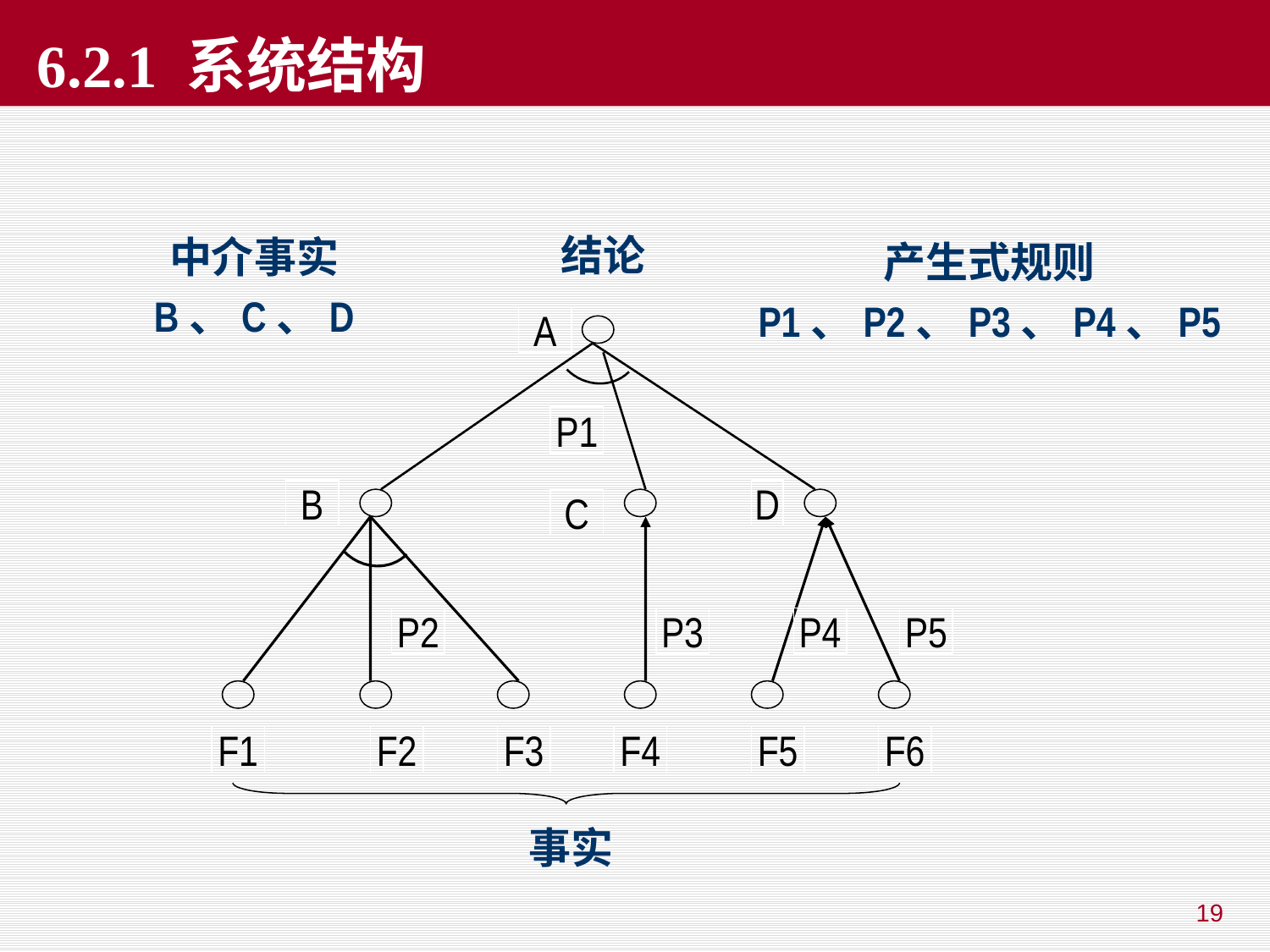

# 6.2.1 系统结构
结论
中介事实
B、C、D
产生式规则
P1、P2、P3、P4、P5
A

P1
B
D

C

P2
P3
P4
P5

F1
F2
F3
F4
F5
F6

事实
19